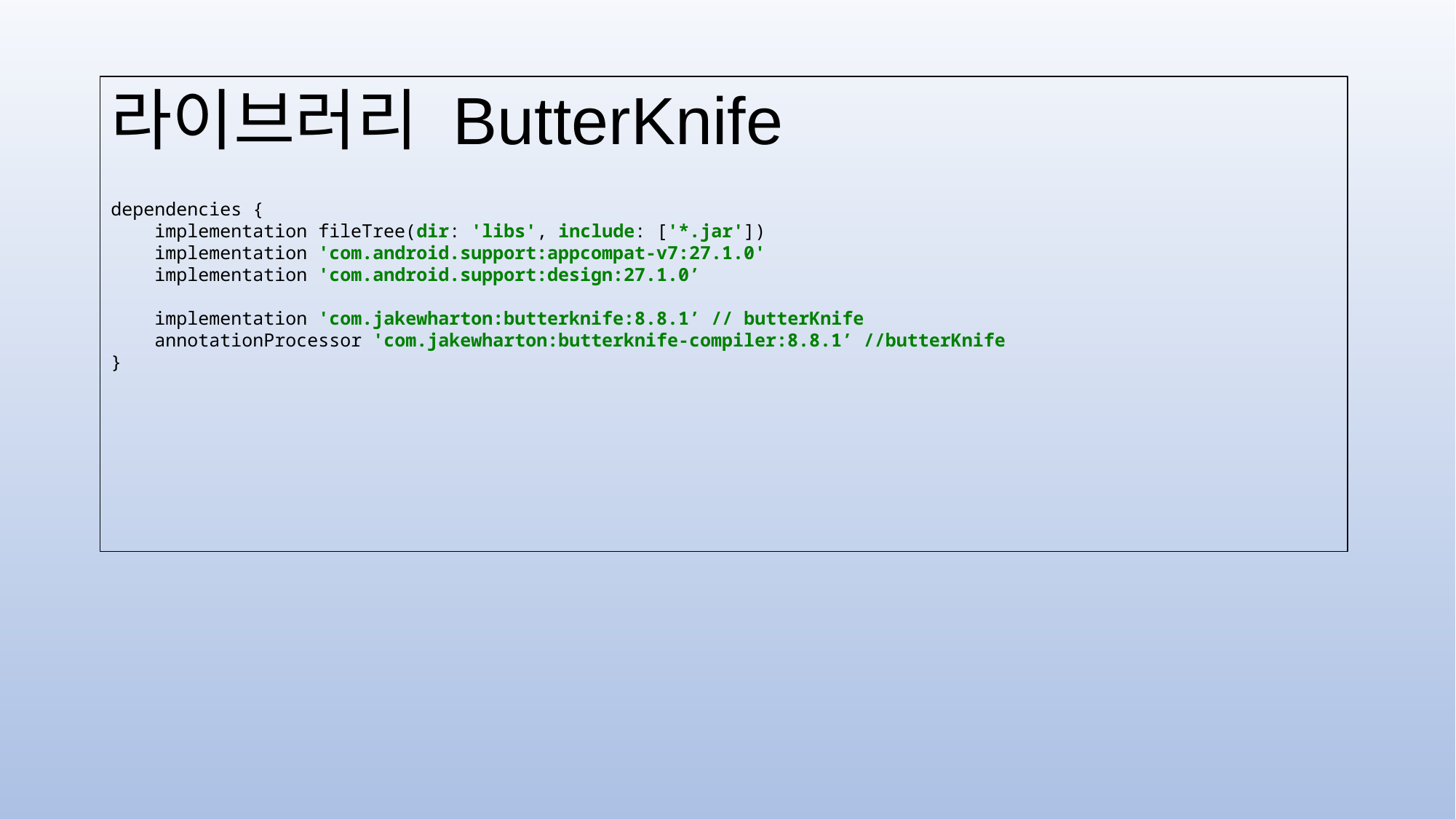

# 라이브러리 ButterKnife
dependencies {
    implementation fileTree(dir: 'libs', include: ['*.jar'])
    implementation 'com.android.support:appcompat-v7:27.1.0'
    implementation 'com.android.support:design:27.1.0’
    implementation 'com.jakewharton:butterknife:8.8.1’ // butterKnife
    annotationProcessor 'com.jakewharton:butterknife-compiler:8.8.1’ //butterKnife
}